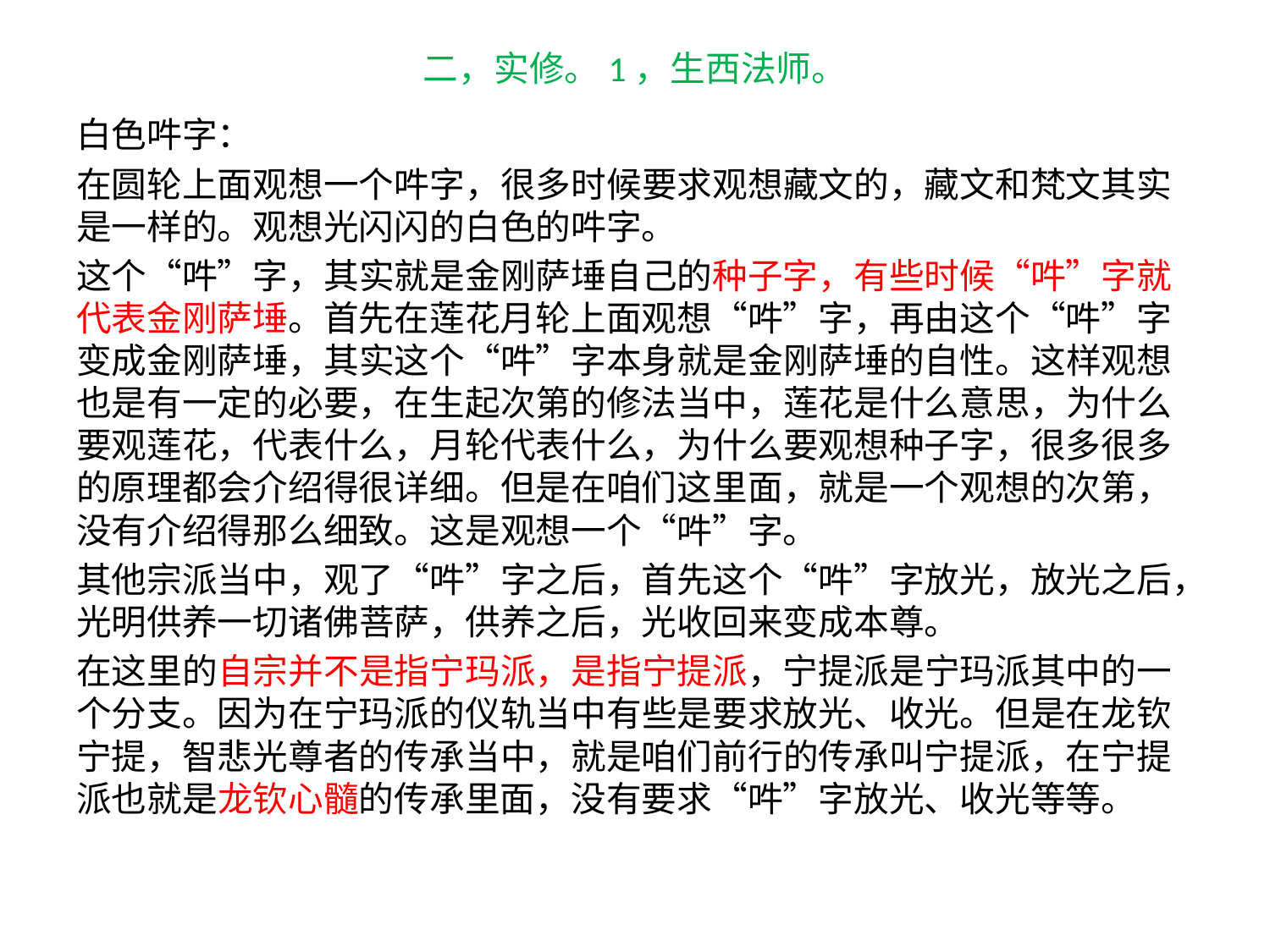

# 二，实修。1，生西法师。
白色吽字：
在圆轮上面观想一个吽字，很多时候要求观想藏文的，藏文和梵文其实是一样的。观想光闪闪的白色的吽字。
这个“吽”字，其实就是金刚萨埵自己的种子字，有些时候“吽”字就代表金刚萨埵。首先在莲花月轮上面观想“吽”字，再由这个“吽”字变成金刚萨埵，其实这个“吽”字本身就是金刚萨埵的自性。这样观想也是有一定的必要，在生起次第的修法当中，莲花是什么意思，为什么要观莲花，代表什么，月轮代表什么，为什么要观想种子字，很多很多的原理都会介绍得很详细。但是在咱们这里面，就是一个观想的次第，没有介绍得那么细致。这是观想一个“吽”字。
其他宗派当中，观了“吽”字之后，首先这个“吽”字放光，放光之后，光明供养一切诸佛菩萨，供养之后，光收回来变成本尊。
在这里的自宗并不是指宁玛派，是指宁提派，宁提派是宁玛派其中的一个分支。因为在宁玛派的仪轨当中有些是要求放光、收光。但是在龙钦宁提，智悲光尊者的传承当中，就是咱们前行的传承叫宁提派，在宁提派也就是龙钦心髓的传承里面，没有要求“吽”字放光、收光等等。